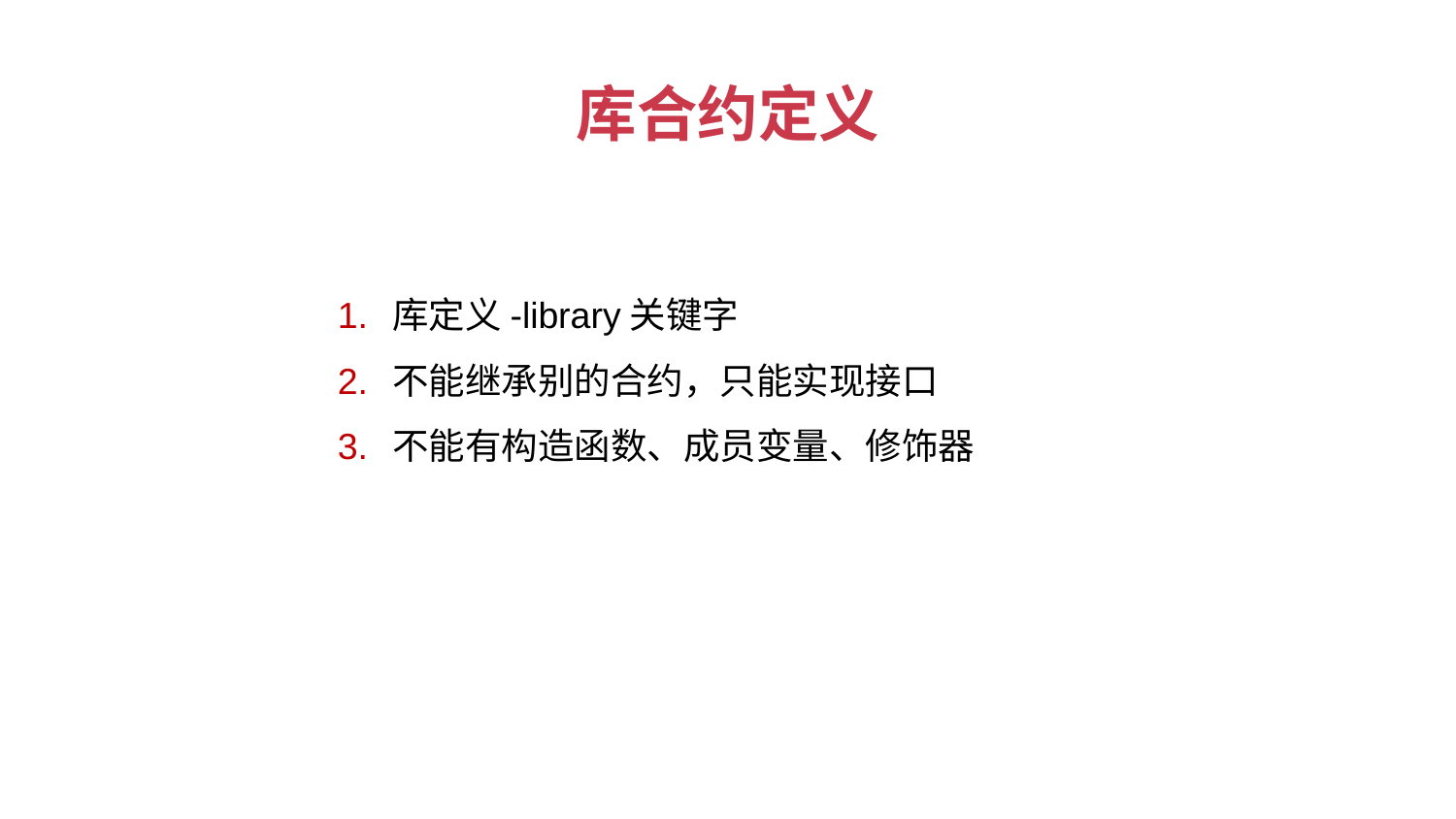

库合约定义
库定义-library关键字
不能继承别的合约，只能实现接口
不能有构造函数、成员变量、修饰器